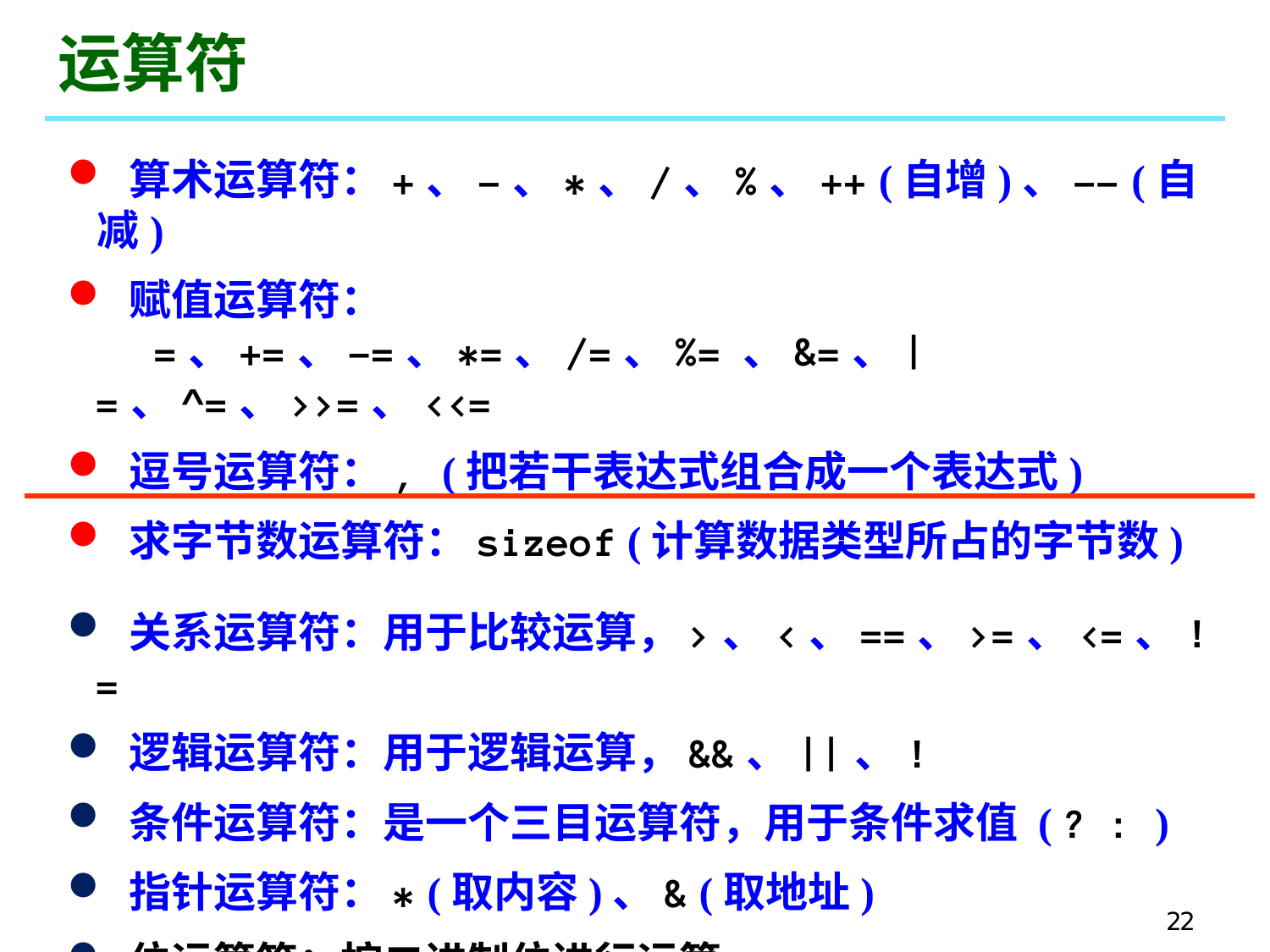

# 运算符
 算术运算符：+、-、*、/、%、++ (自增)、-- (自减)
 赋值运算符：
     =、+=、-=、*=、/=、%= 、&=、|=、^=、>>=、<<=
 逗号运算符：, (把若干表达式组合成一个表达式)
 求字节数运算符：sizeof (计算数据类型所占的字节数)
 关系运算符：用于比较运算，>、<、==、>=、<=、!=
 逻辑运算符：用于逻辑运算，&&、||、!
 条件运算符：是一个三目运算符，用于条件求值 ( ? : )
 指针运算符：* (取内容)、& (取地址)
 位运算符：按二进制位进行运算
     &、|、^ (异或)、~ (取反) 、<< (左移)、>> (右移)
22